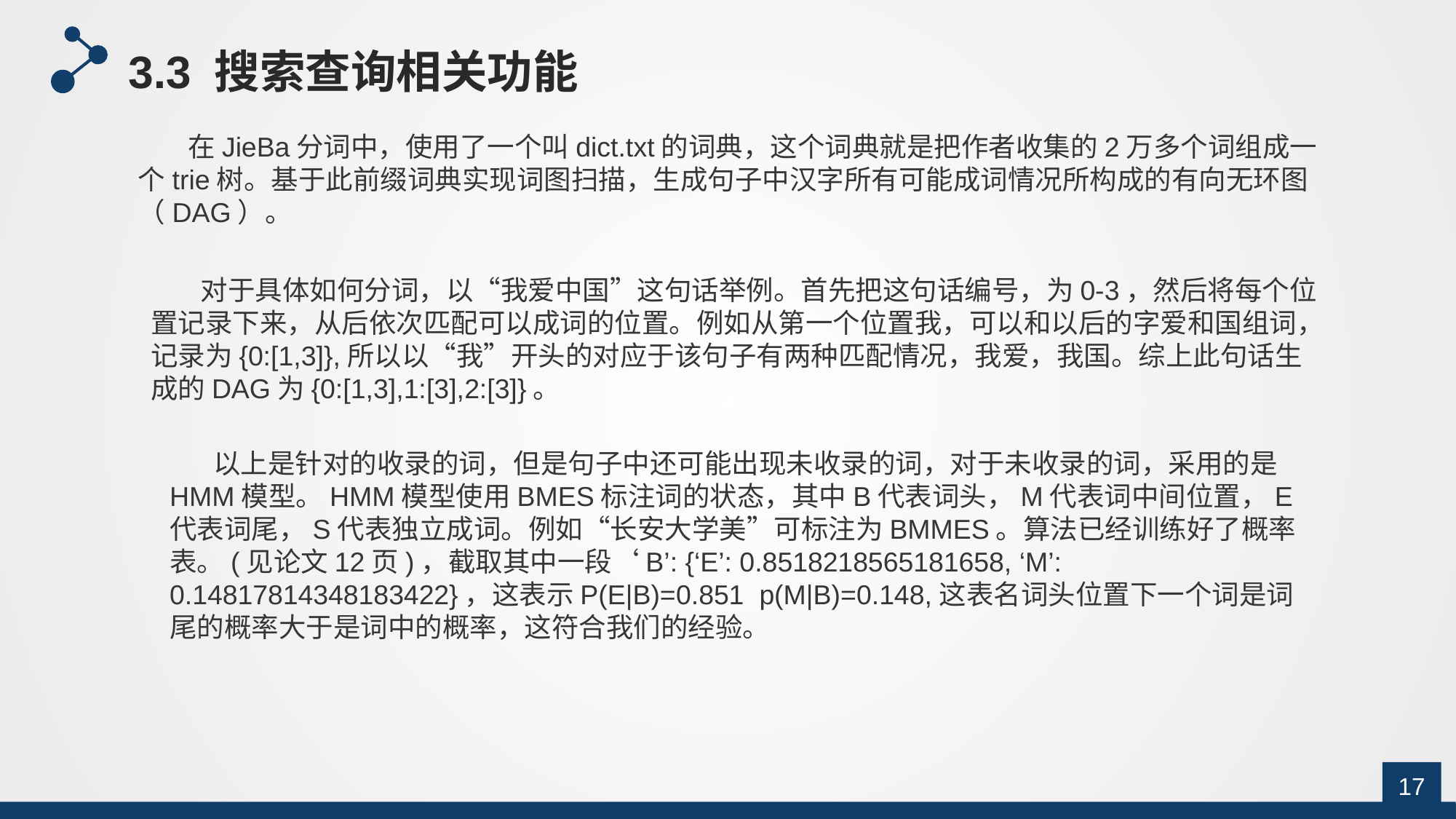

3.3 搜索查询相关功能
       在JieBa分词中，使用了一个叫dict.txt的词典，这个词典就是把作者收集的2万多个词组成一个trie树。基于此前缀词典实现词图扫描，生成句子中汉字所有可能成词情况所构成的有向无环图（DAG）。
       对于具体如何分词，以“我爱中国”这句话举例。首先把这句话编号，为0-3，然后将每个位置记录下来，从后依次匹配可以成词的位置。例如从第一个位置我，可以和以后的字爱和国组词，记录为{0:[1,3]},所以以“我”开头的对应于该句子有两种匹配情况，我爱，我国。综上此句话生成的DAG为{0:[1,3],1:[3],2:[3]}。
      以上是针对的收录的词，但是句子中还可能出现未收录的词，对于未收录的词，采用的是HMM模型。HMM模型使用BMES标注词的状态，其中B代表词头，M代表词中间位置，E代表词尾，S代表独立成词。例如“长安大学美”可标注为BMMES。算法已经训练好了概率表。(见论文12页)，截取其中一段‘B’: {‘E’: 0.8518218565181658, ‘M’: 0.14817814348183422}，这表示P(E|B)=0.851  p(M|B)=0.148,这表名词头位置下一个词是词尾的概率大于是词中的概率，这符合我们的经验。